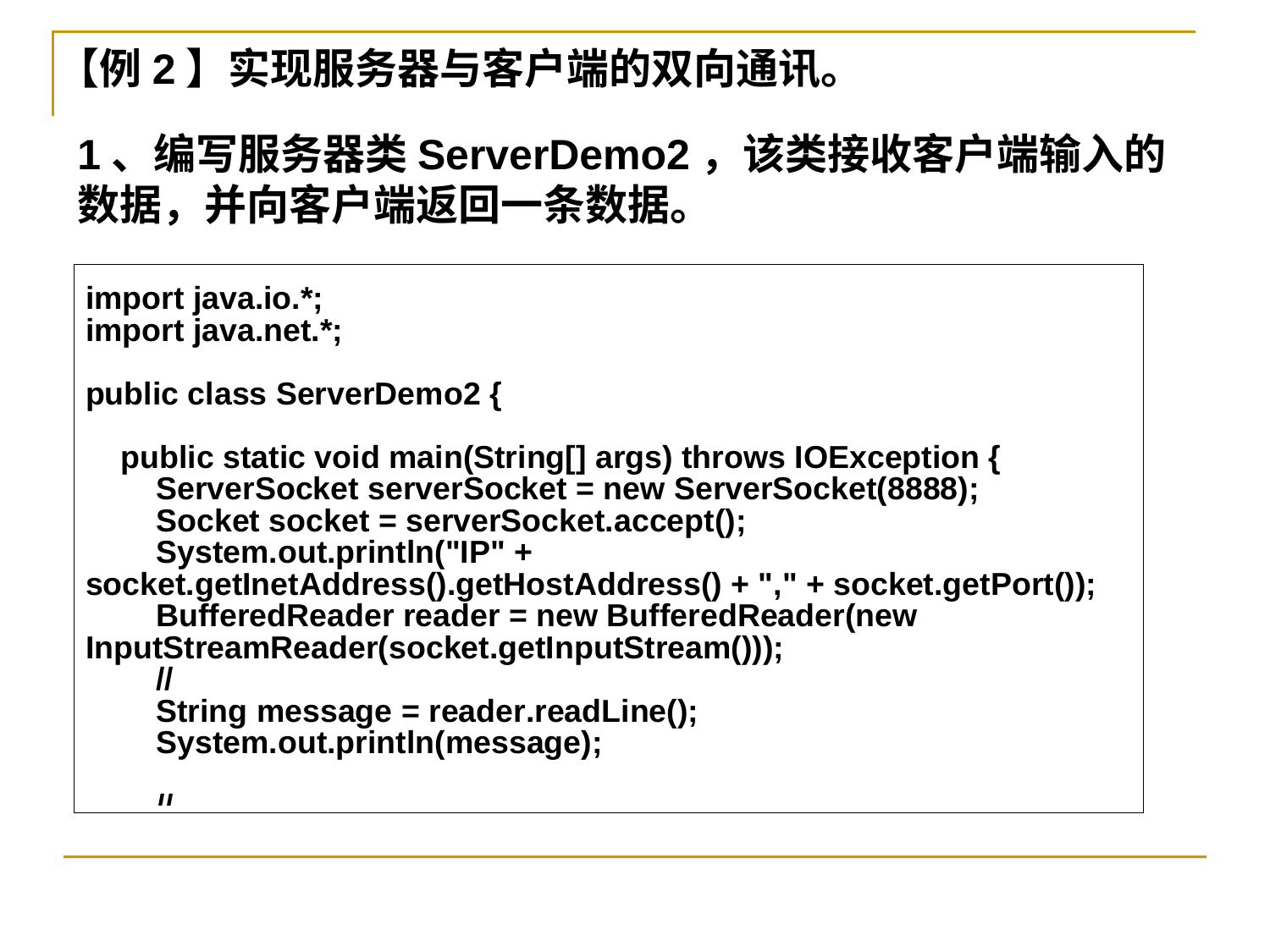

【例2】实现服务器与客户端的双向通讯。
1、编写服务器类ServerDemo2，该类接收客户端输入的数据，并向客户端返回一条数据。